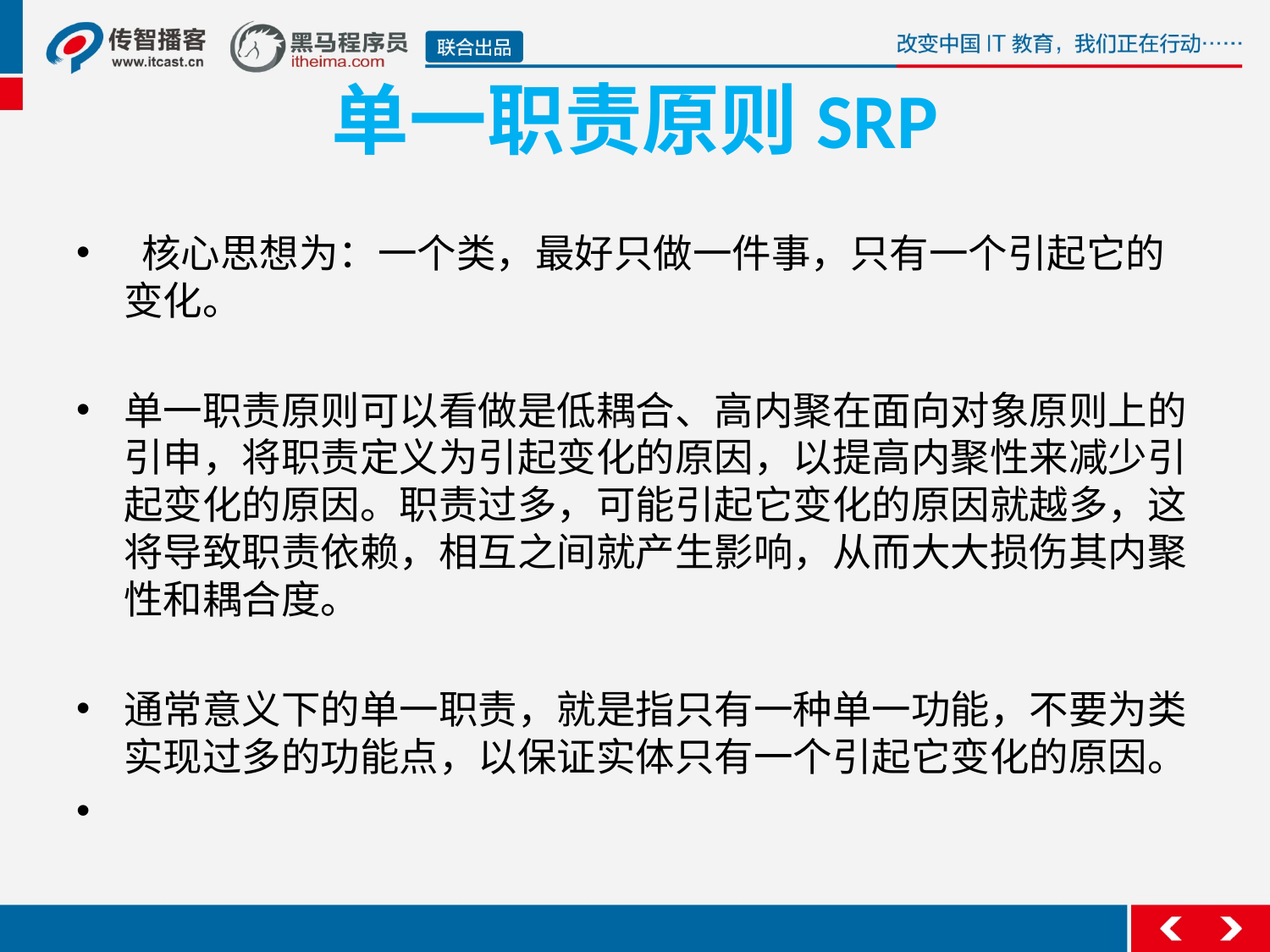

# 单一职责原则SRP
 核心思想为：一个类，最好只做一件事，只有一个引起它的变化。

单一职责原则可以看做是低耦合、高内聚在面向对象原则上的引申，将职责定义为引起变化的原因，以提高内聚性来减少引起变化的原因。职责过多，可能引起它变化的原因就越多，这将导致职责依赖，相互之间就产生影响，从而大大损伤其内聚性和耦合度。

通常意义下的单一职责，就是指只有一种单一功能，不要为类实现过多的功能点，以保证实体只有一个引起它变化的原因。